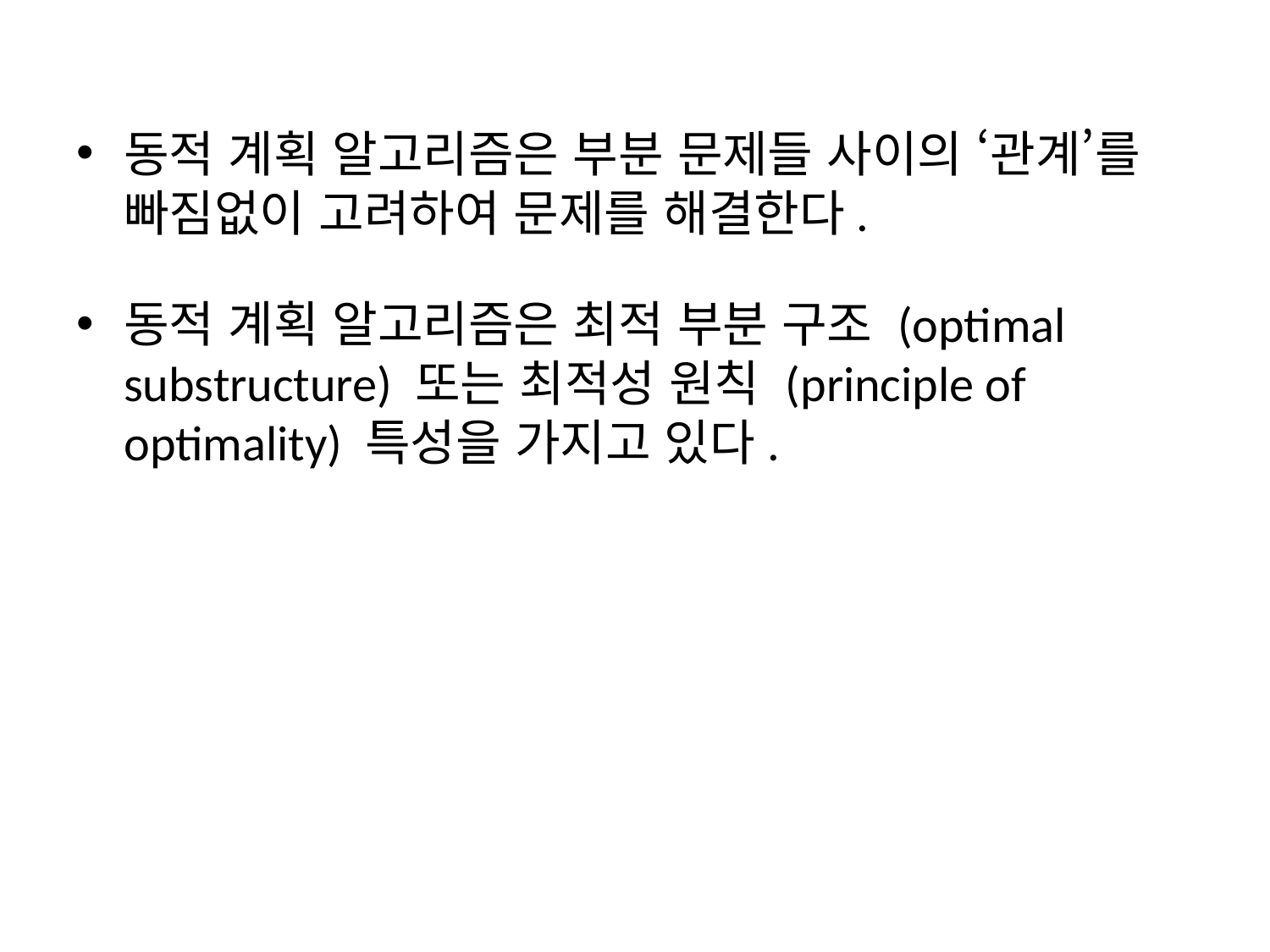

동적 계획 알고리즘은 부분 문제들 사이의 ‘관계’를 빠짐없이 고려하여 문제를 해결한다.
동적 계획 알고리즘은 최적 부분 구조 (optimal substructure) 또는 최적성 원칙 (principle of optimality) 특성을 가지고 있다.